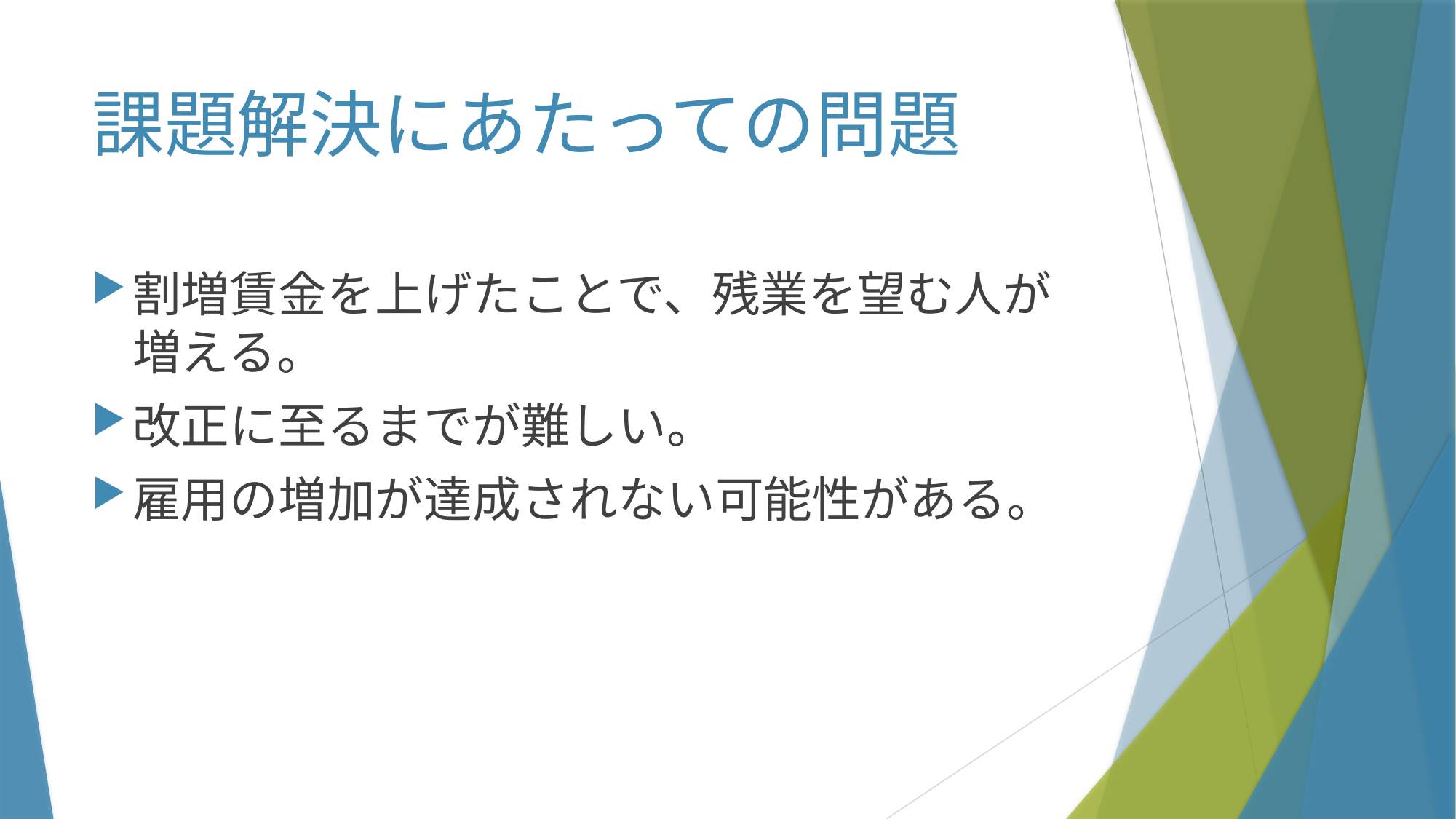

# 課題解決にあたっての問題
割増賃金を上げたことで、残業を望む人が増える。
改正に至るまでが難しい。
雇用の増加が達成されない可能性がある。